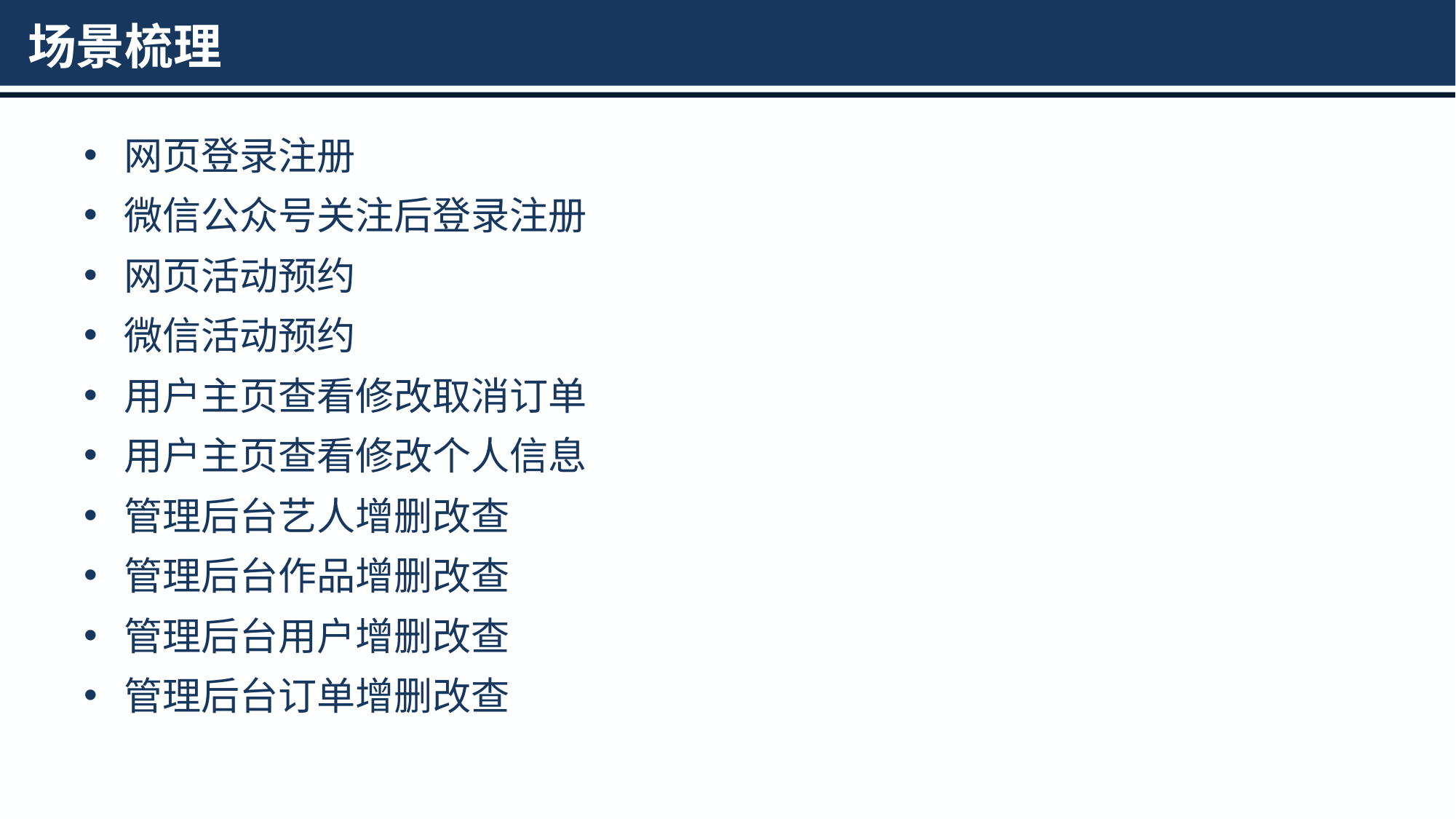

# 场景梳理
网页登录注册
微信公众号关注后登录注册
网页活动预约
微信活动预约
用户主页查看修改取消订单
用户主页查看修改个人信息
管理后台艺人增删改查
管理后台作品增删改查
管理后台用户增删改查
管理后台订单增删改查